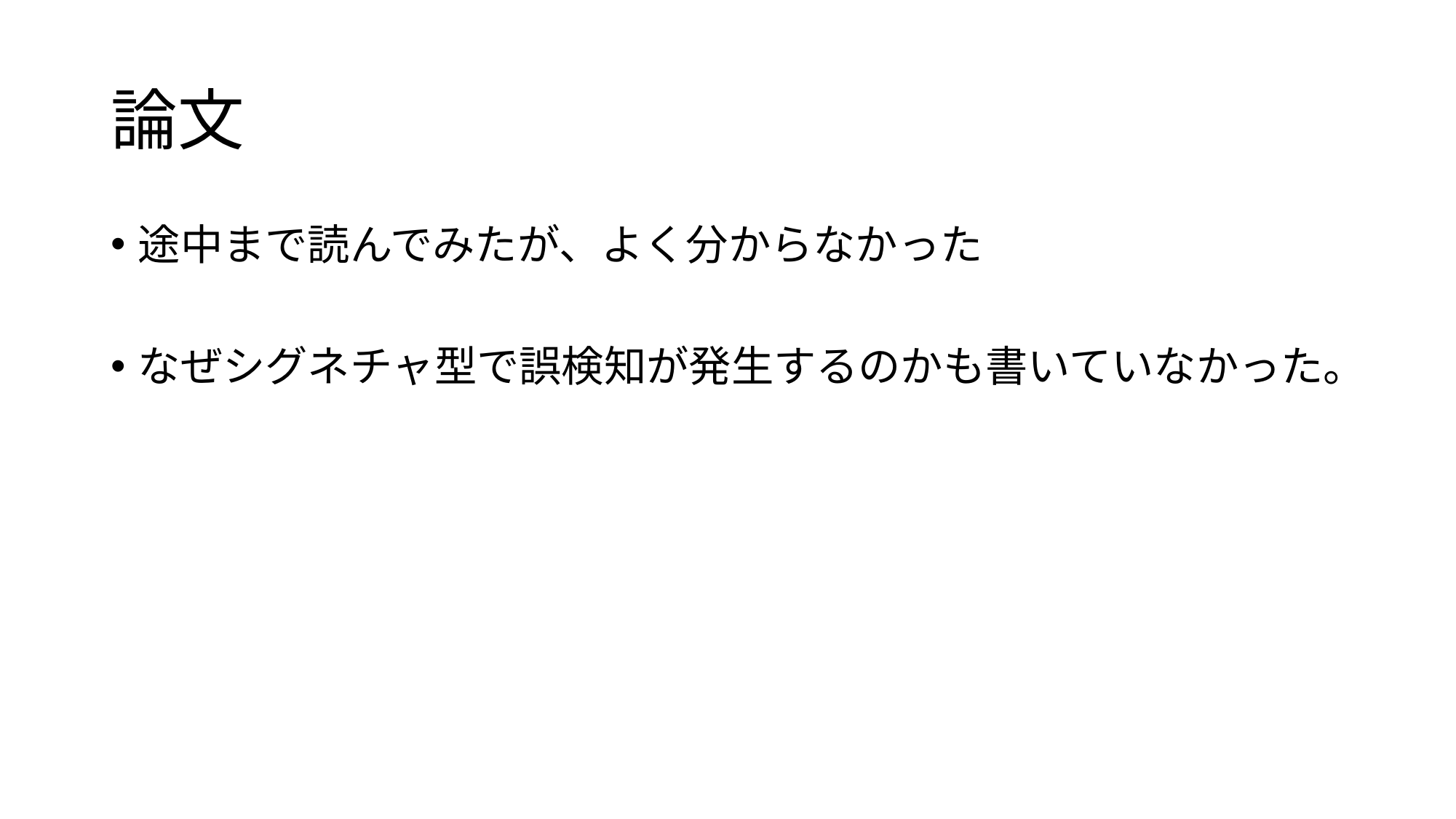

# 論文
途中まで読んでみたが、よく分からなかった

なぜシグネチャ型で誤検知が発生するのかも書いていなかった。